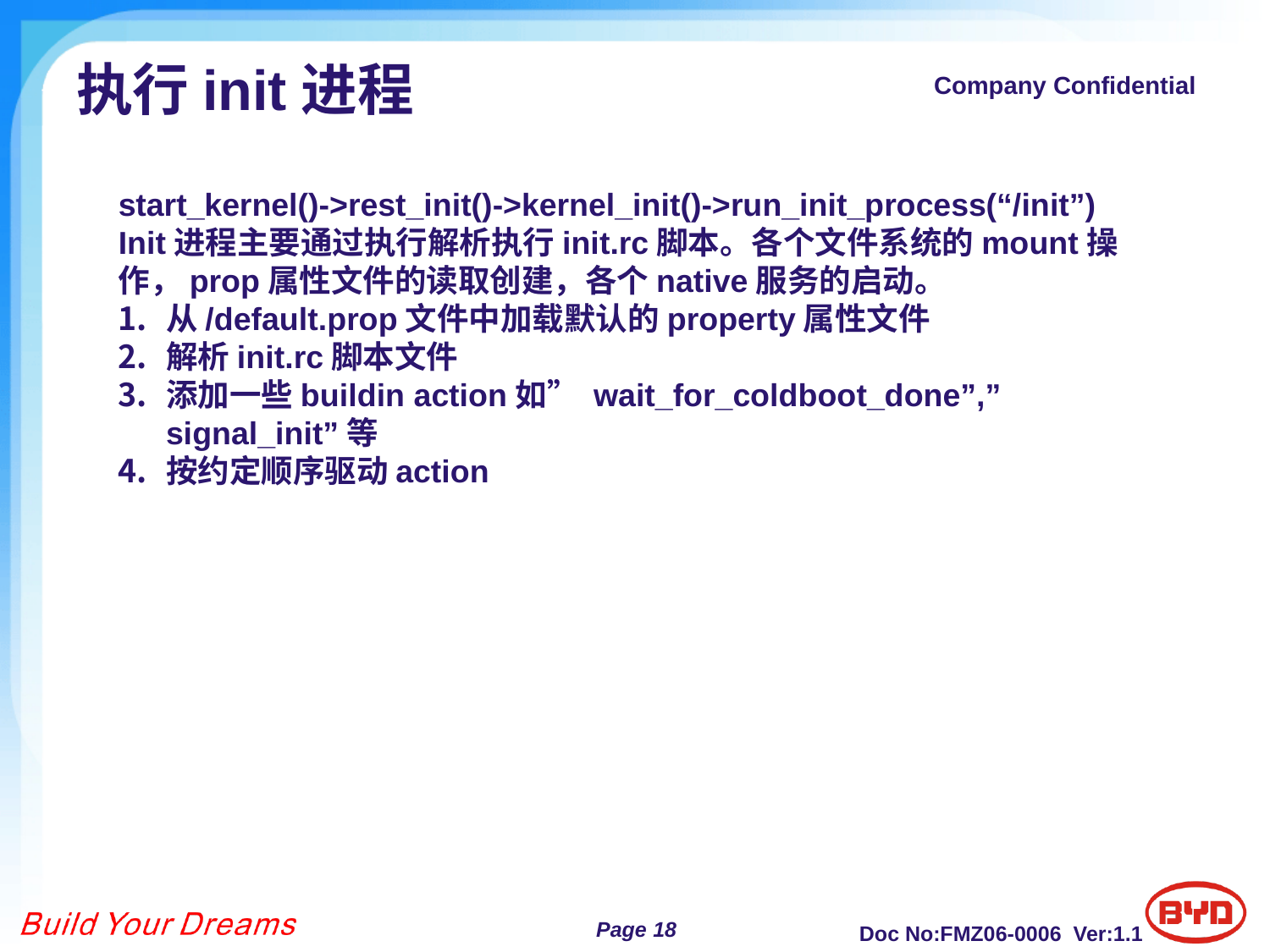

# 执行init进程
start_kernel()->rest_init()->kernel_init()->run_init_process(“/init”)
Init进程主要通过执行解析执行init.rc脚本。各个文件系统的mount操作，prop属性文件的读取创建，各个native服务的启动。
从/default.prop文件中加载默认的property属性文件
解析init.rc脚本文件
添加一些buildin action如” wait_for_coldboot_done”,” signal_init”等
按约定顺序驱动action